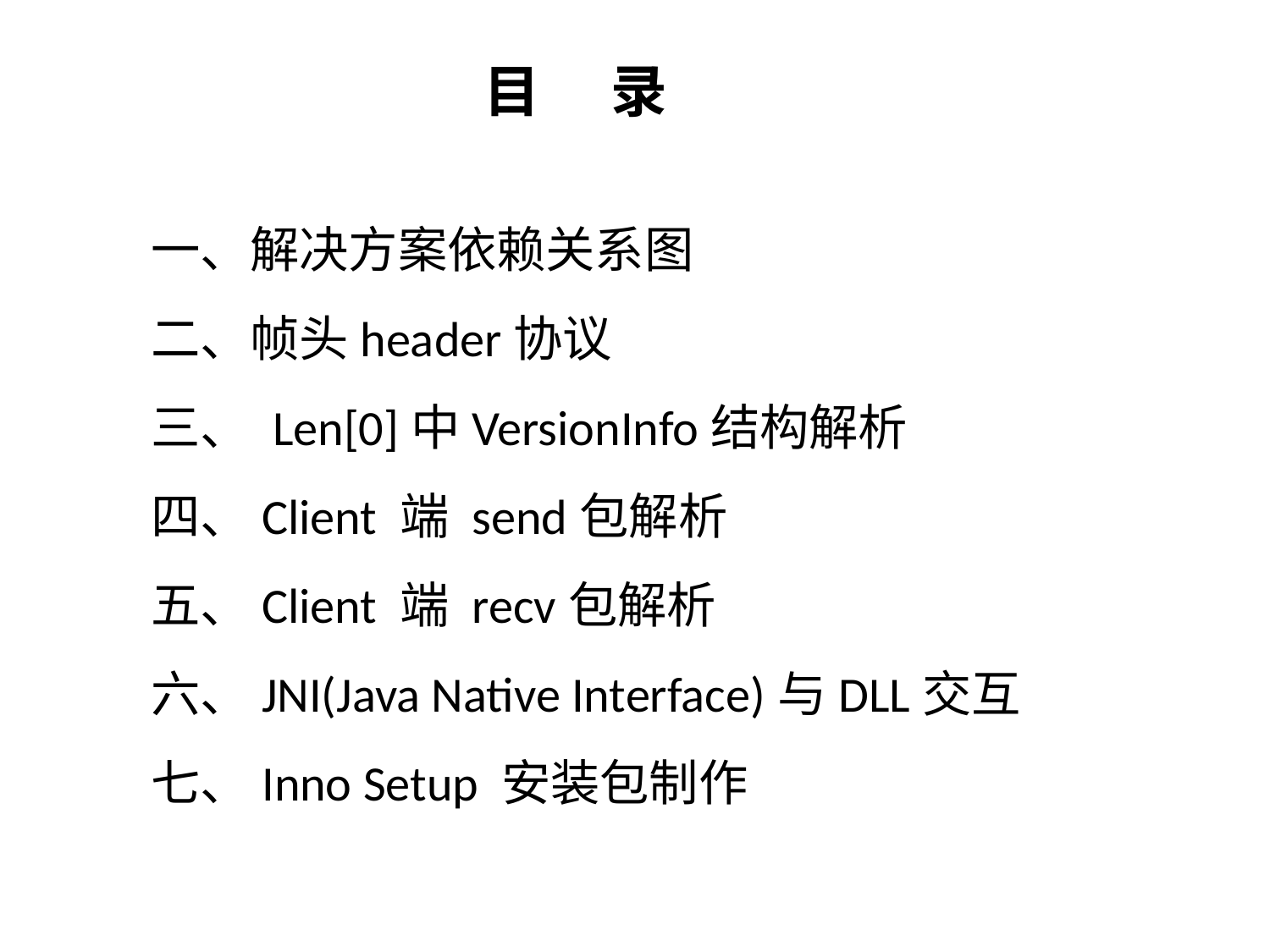

目	录
一、解决方案依赖关系图
二、帧头header协议
三、 Len[0]中VersionInfo结构解析
四、Client 端 send包解析
五、Client 端 recv包解析
六、JNI(Java Native Interface)与DLL交互
七、Inno Setup 安装包制作